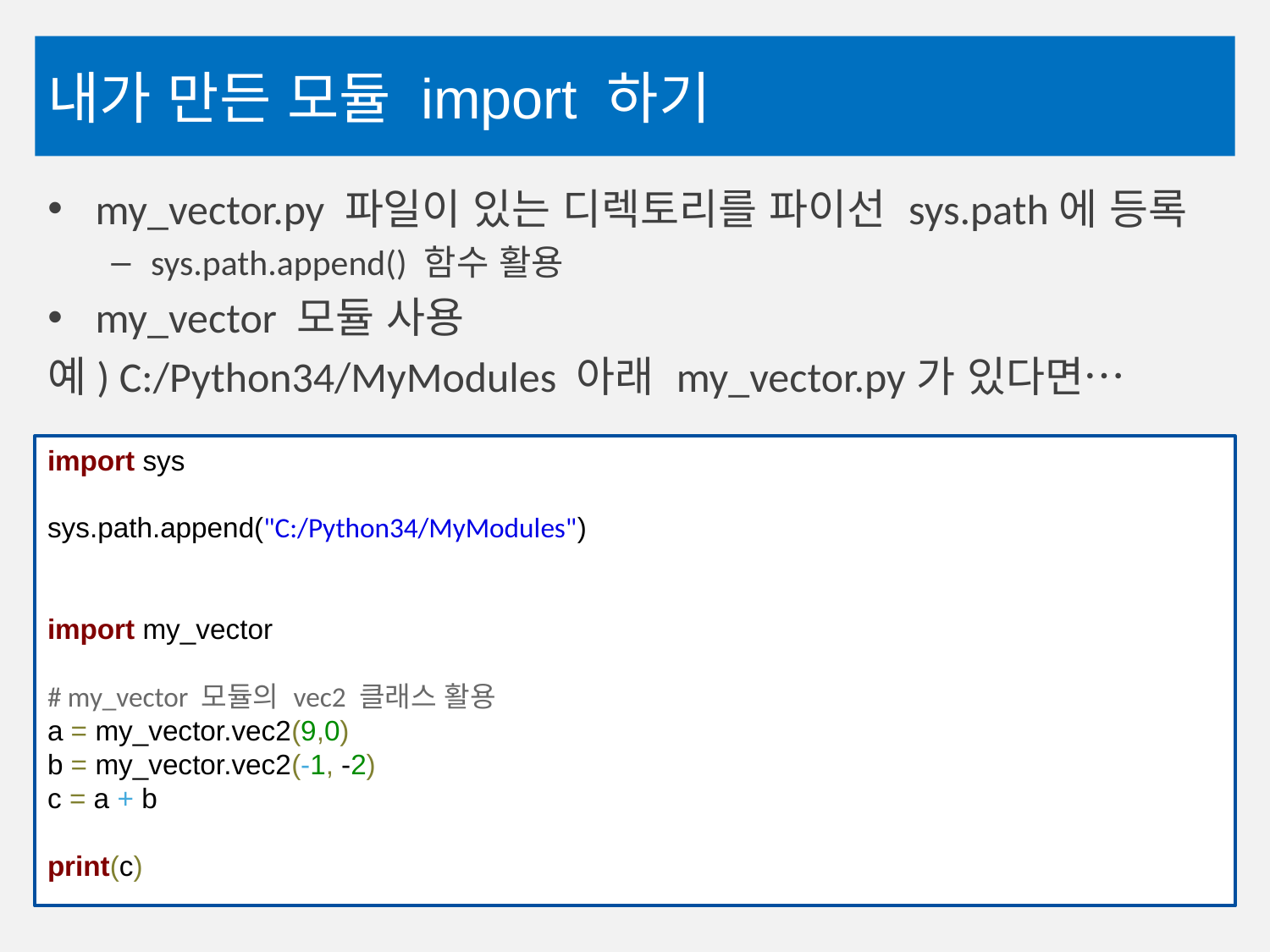

# 내가 만든 모듈 import 하기
my_vector.py 파일이 있는 디렉토리를 파이선 sys.path에 등록
sys.path.append() 함수 활용
my_vector 모듈 사용
예) C:/Python34/MyModules 아래 my_vector.py가 있다면…
import sys

sys.path.append("C:/Python34/MyModules")

import my_vector

# my_vector 모듈의 vec2 클래스 활용
a = my_vector.vec2(9,0)
b = my_vector.vec2(-1, -2)
c = a + b

print(c)